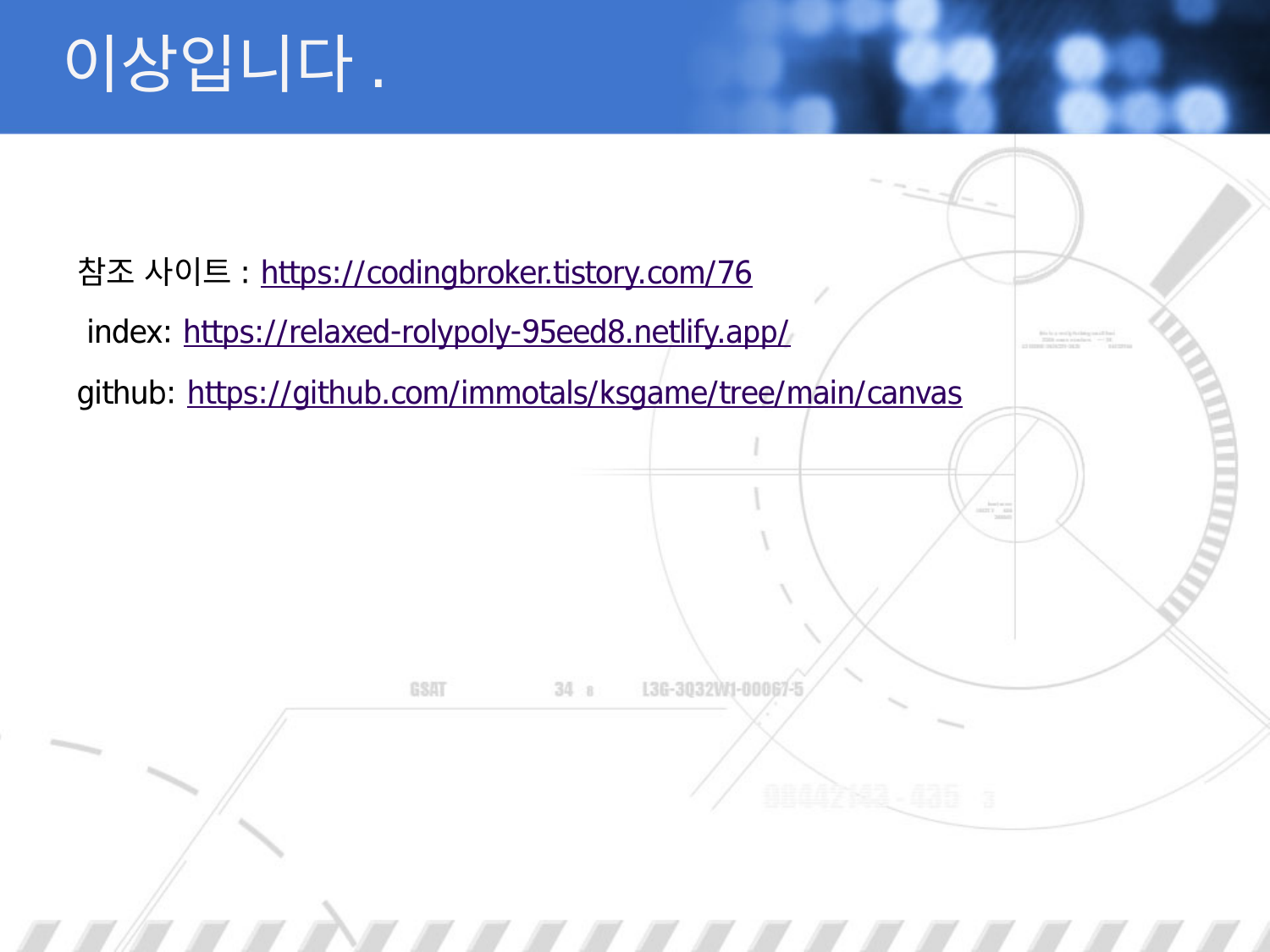

# 이상입니다.
참조 사이트: https://codingbroker.tistory.com/76
index: https://relaxed-rolypoly-95eed8.netlify.app/
github: https://github.com/immotals/ksgame/tree/main/canvas